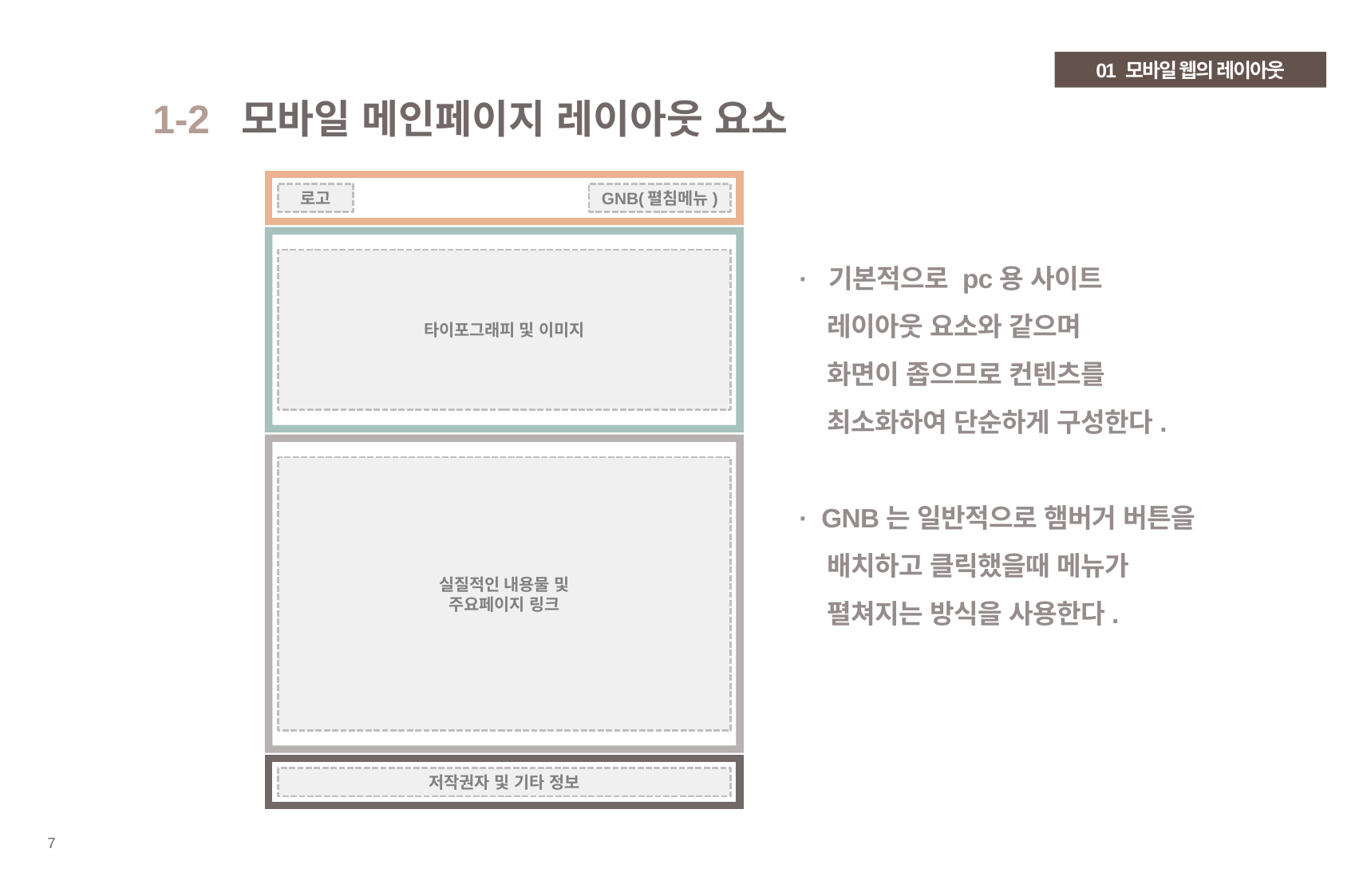

01 모바일 웹의 레이아웃
# 1-2  모바일 메인페이지 레이아웃 요소

로고
GNB(펼침메뉴)

·  기본적으로 pc용 사이트
   레이아웃 요소와 같으며
   화면이 좁으므로 컨텐츠를
   최소화하여 단순하게 구성한다.

·  GNB는 일반적으로 햄버거 버튼을
   배치하고 클릭했을때 메뉴가
   펼쳐지는 방식을 사용한다.
타이포그래피 및 이미지

실질적인 내용물 및
주요페이지 링크

저작권자 및 기타 정보